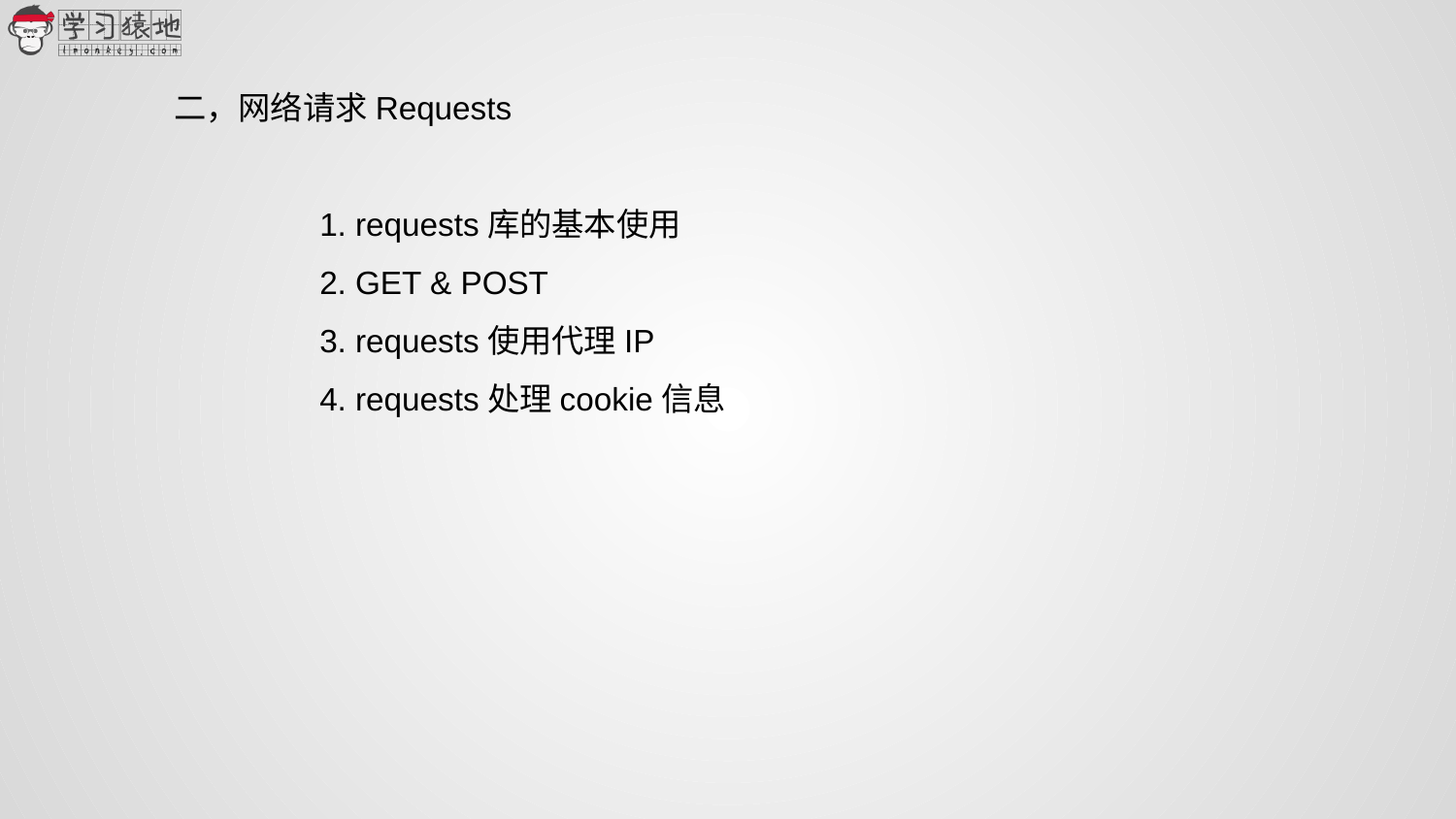

二，网络请求Requests

	1. requests库的基本使用
	2. GET & POST
	3. requests使用代理IP
	4. requests处理cookie信息